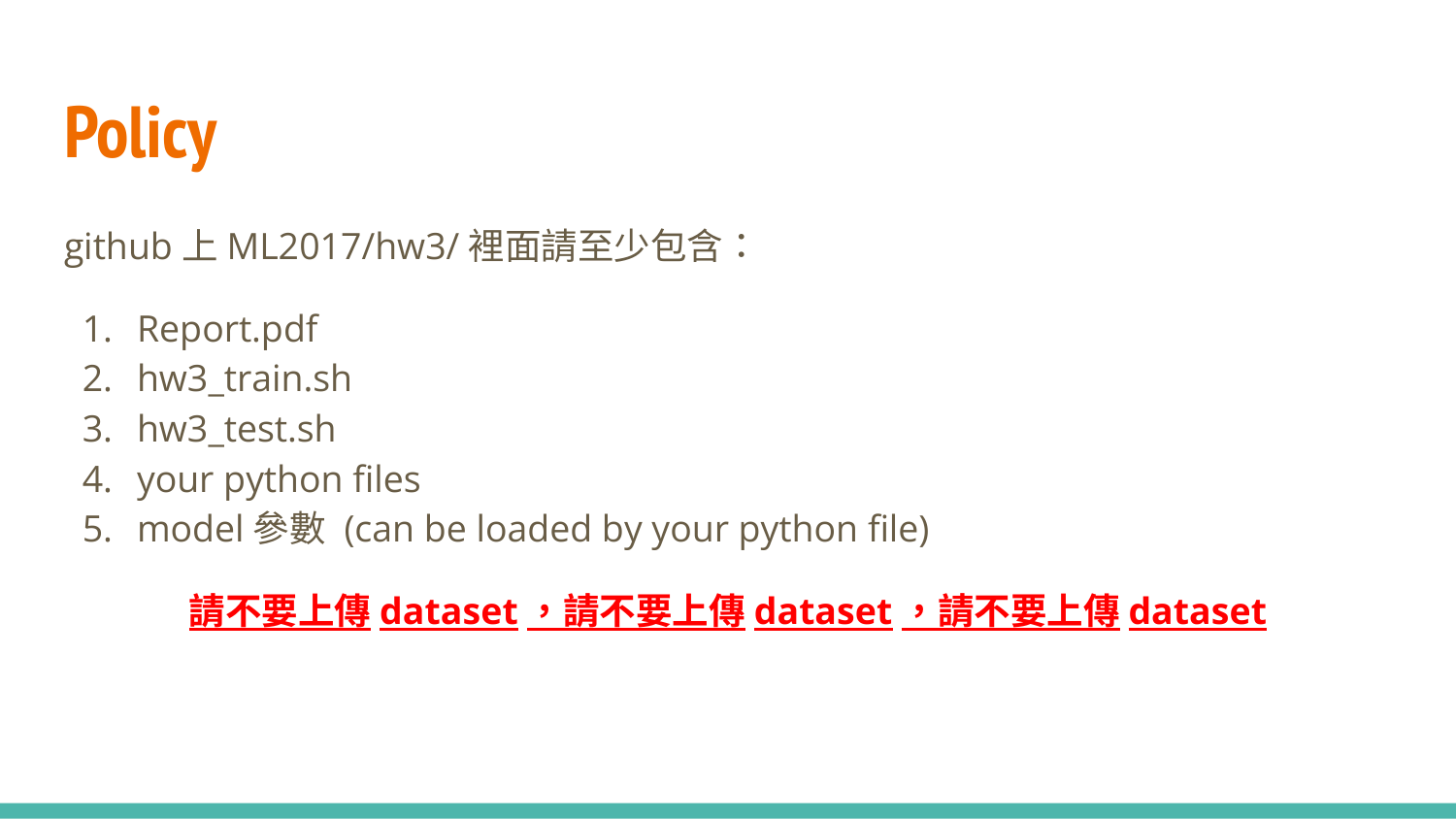

# Policy
github上ML2017/hw3/裡面請至少包含：
Report.pdf
hw3_train.sh
hw3_test.sh
your python files
model參數 (can be loaded by your python file)
請不要上傳dataset，請不要上傳dataset，請不要上傳dataset